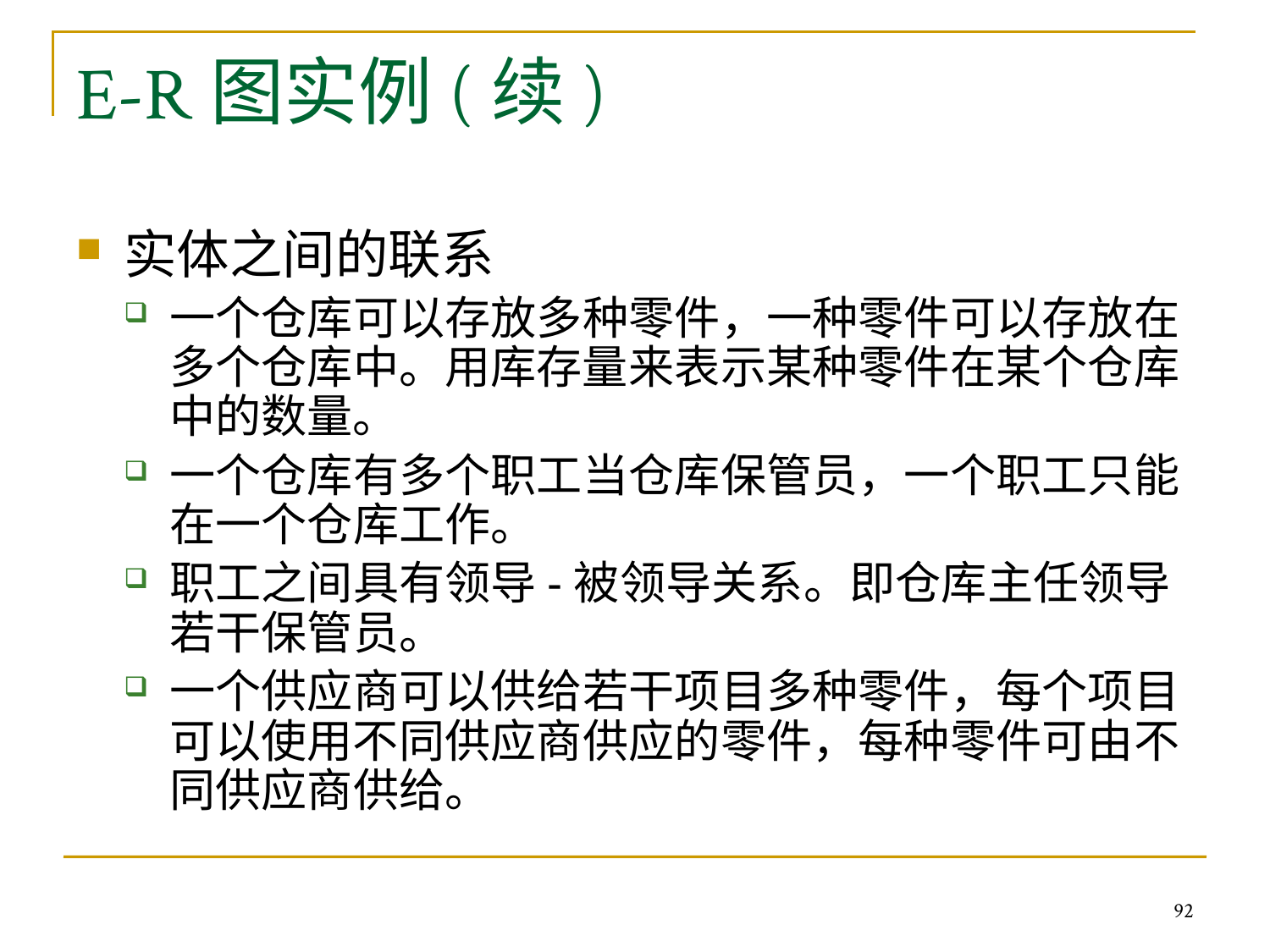

# E-R图实例(续)
实体之间的联系
一个仓库可以存放多种零件，一种零件可以存放在多个仓库中。用库存量来表示某种零件在某个仓库中的数量。
一个仓库有多个职工当仓库保管员，一个职工只能在一个仓库工作。
职工之间具有领导-被领导关系。即仓库主任领导若干保管员。
一个供应商可以供给若干项目多种零件，每个项目可以使用不同供应商供应的零件，每种零件可由不同供应商供给。
92